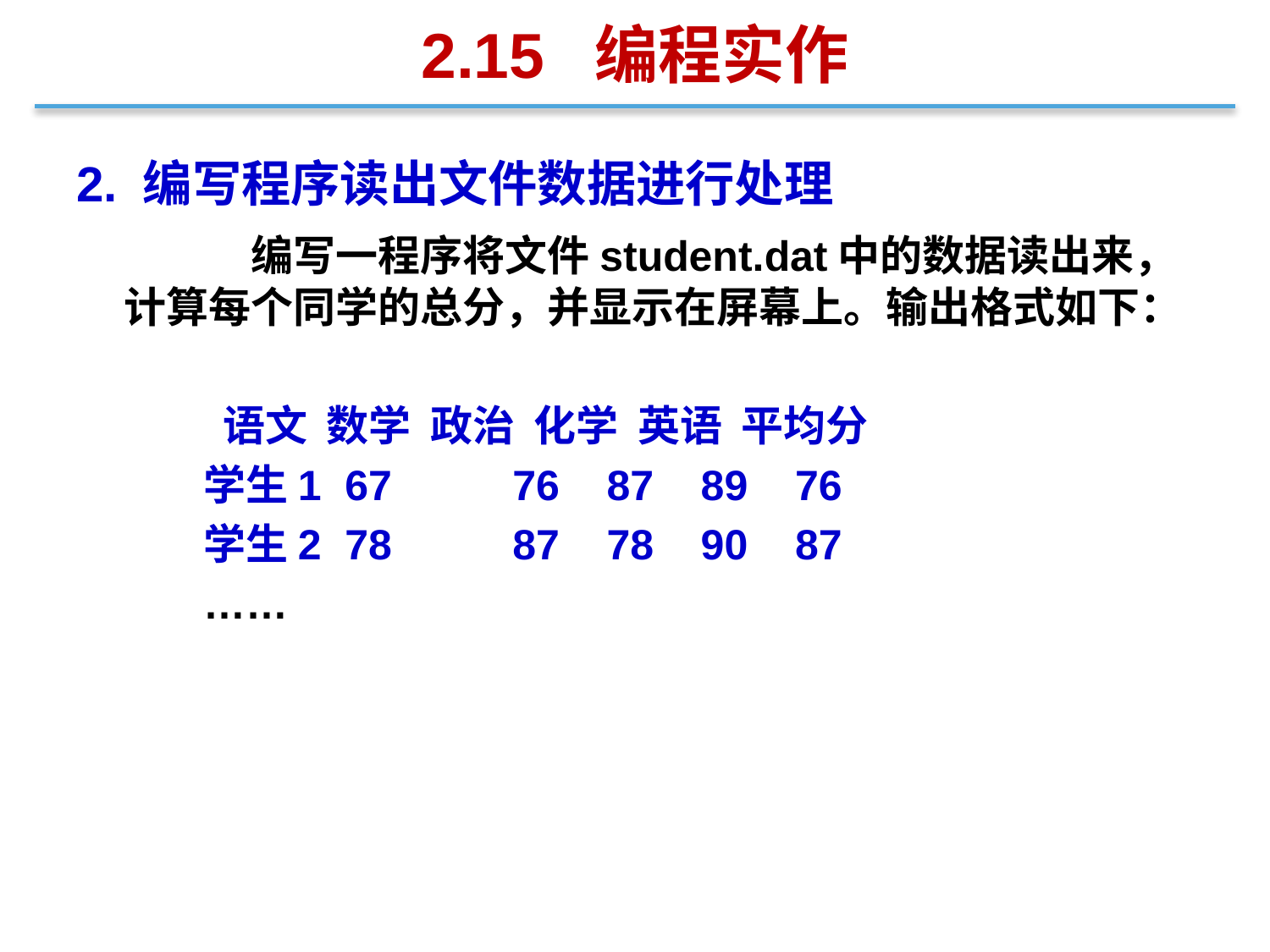

2.15  编程实作
2. 编写程序读出文件数据进行处理
		编写一程序将文件student.dat中的数据读出来，计算每个同学的总分，并显示在屏幕上。输出格式如下：

 语文  数学  政治  化学  英语  平均分
学生1  67  	  76    87    89    76
学生2  78  	  87    78    90    87
……